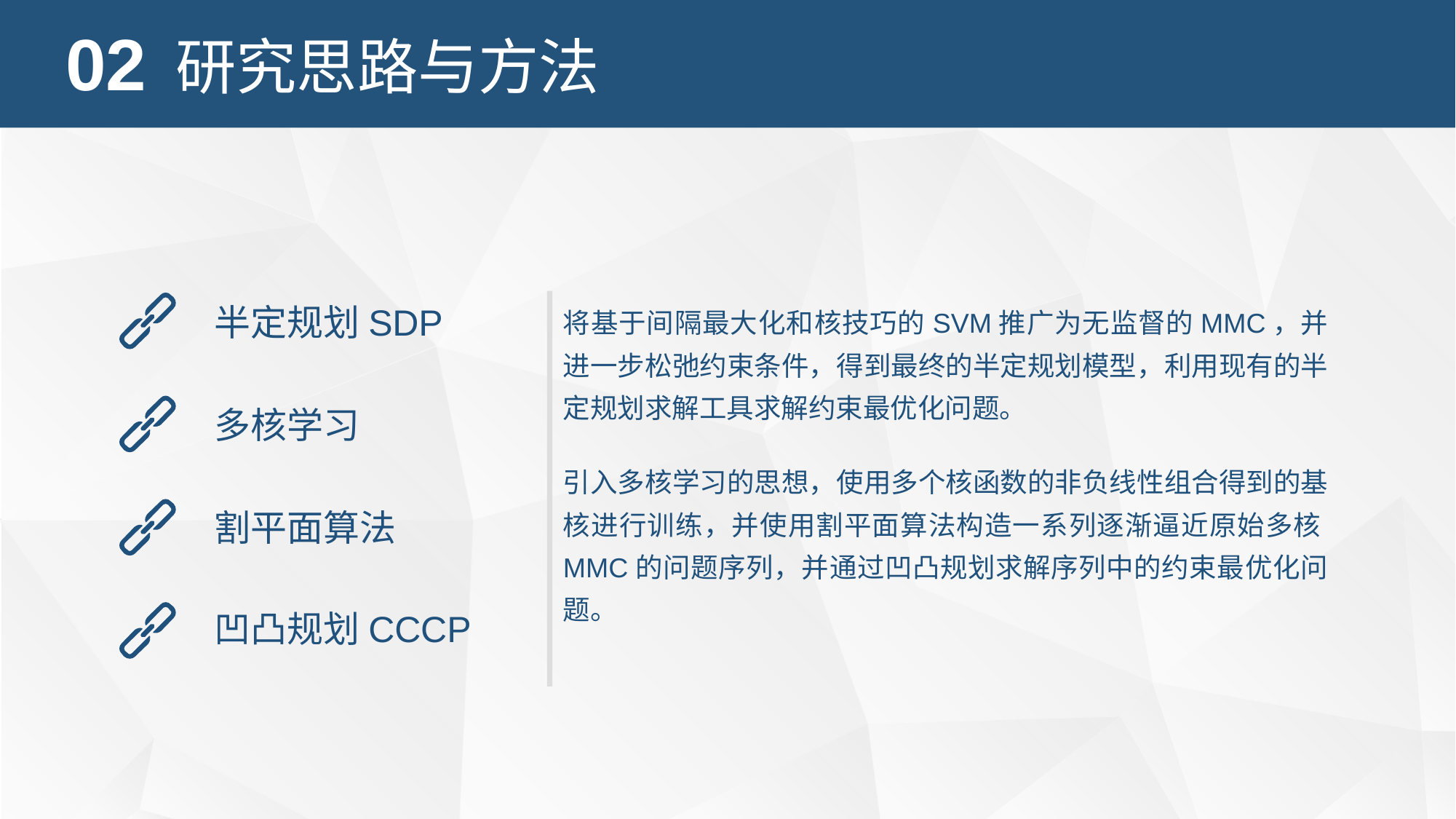

02
研究思路与方法
将基于间隔最大化和核技巧的SVM推广为无监督的MMC，并进一步松弛约束条件，得到最终的半定规划模型，利用现有的半定规划求解工具求解约束最优化问题。

半定规划SDP

多核学习
引入多核学习的思想，使用多个核函数的非负线性组合得到的基核进行训练，并使用割平面算法构造一系列逐渐逼近原始多核MMC的问题序列，并通过凹凸规划求解序列中的约束最优化问题。

割平面算法
凹凸规划CCCP